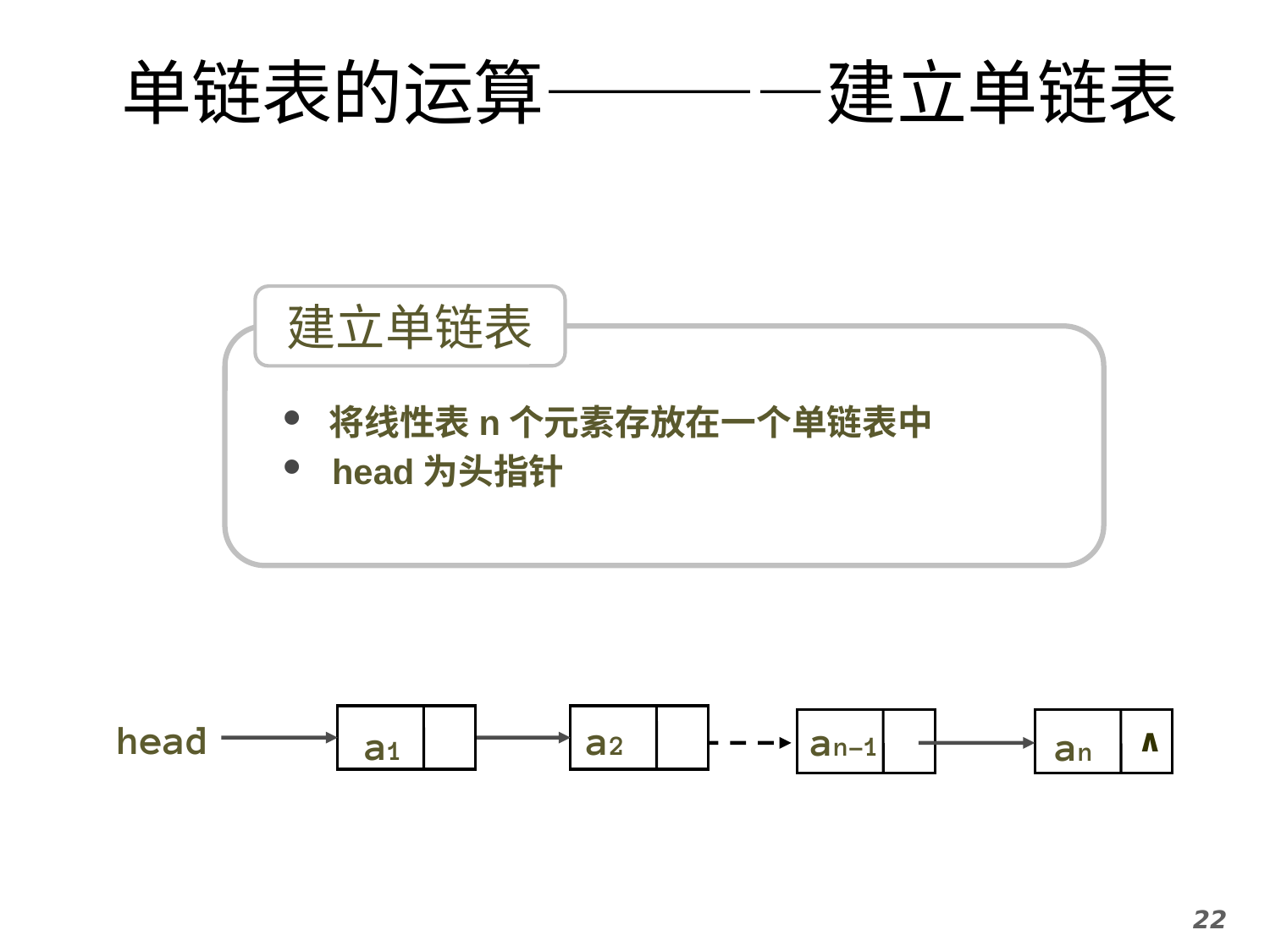

# 单链表的运算————建立单链表
建立单链表
 将线性表n个元素存放在一个单链表中
  head为头指针
head

a2
an-1

a1
an
∧

22